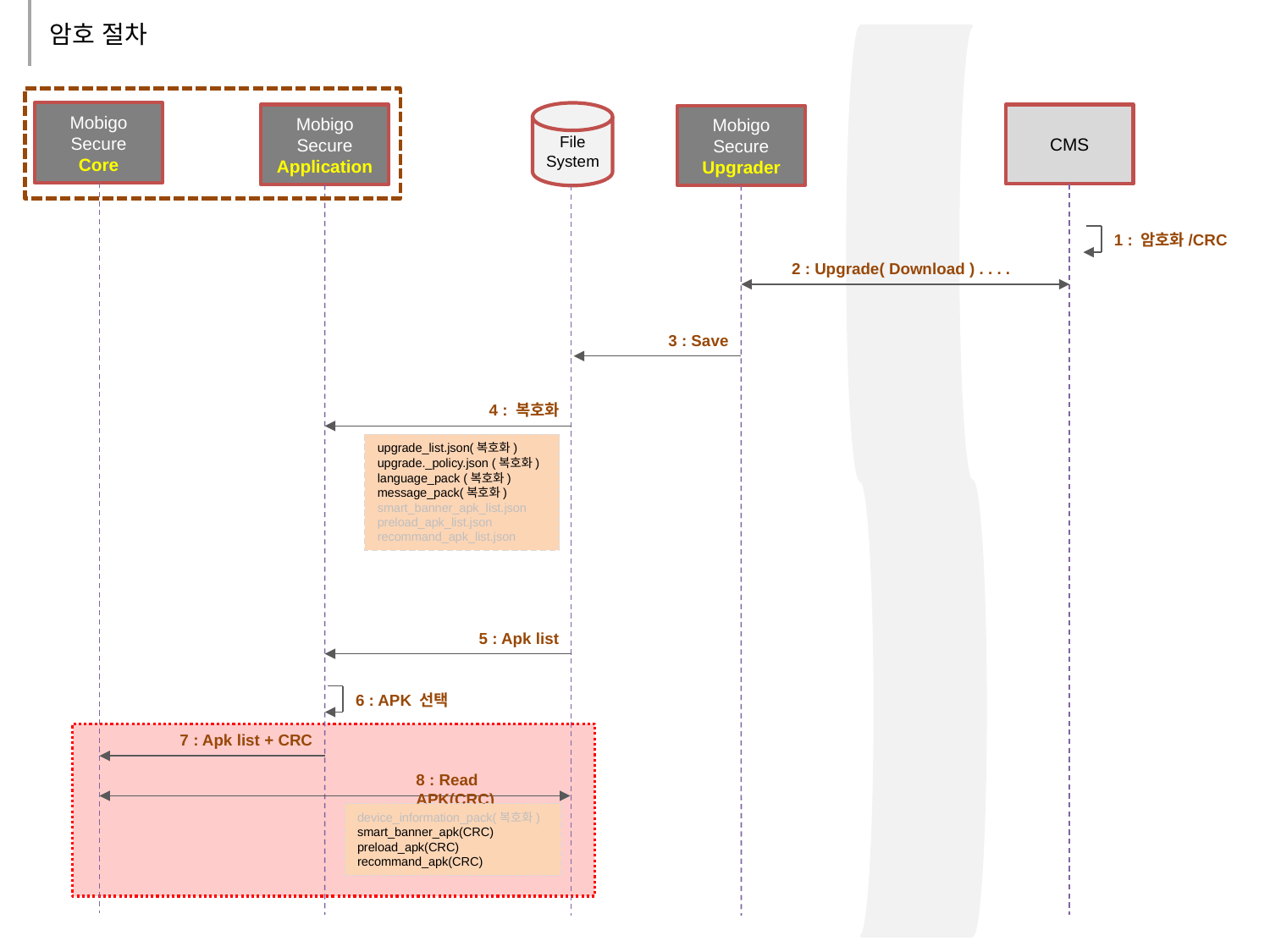

암호 절차

Mobigo
Secure
Core
File
System
Mobigo
Secure
Application
CMS
Mobigo
Secure
Upgrader
1 : 암호화/CRC
2 : Upgrade( Download ) . . . .
3 : Save
4 : 복호화

upgrade_list.json(복호화)
upgrade._policy.json (복호화)
language_pack (복호화)
message_pack(복호화)
smart_banner_apk_list.json
preload_apk_list.json
recommand_apk_list.json
5 : Apk list
6 : APK 선택

7 : Apk list + CRC
8 : Read APK(CRC)
device_information_pack(복호화)
smart_banner_apk(CRC)
preload_apk(CRC)
recommand_apk(CRC)